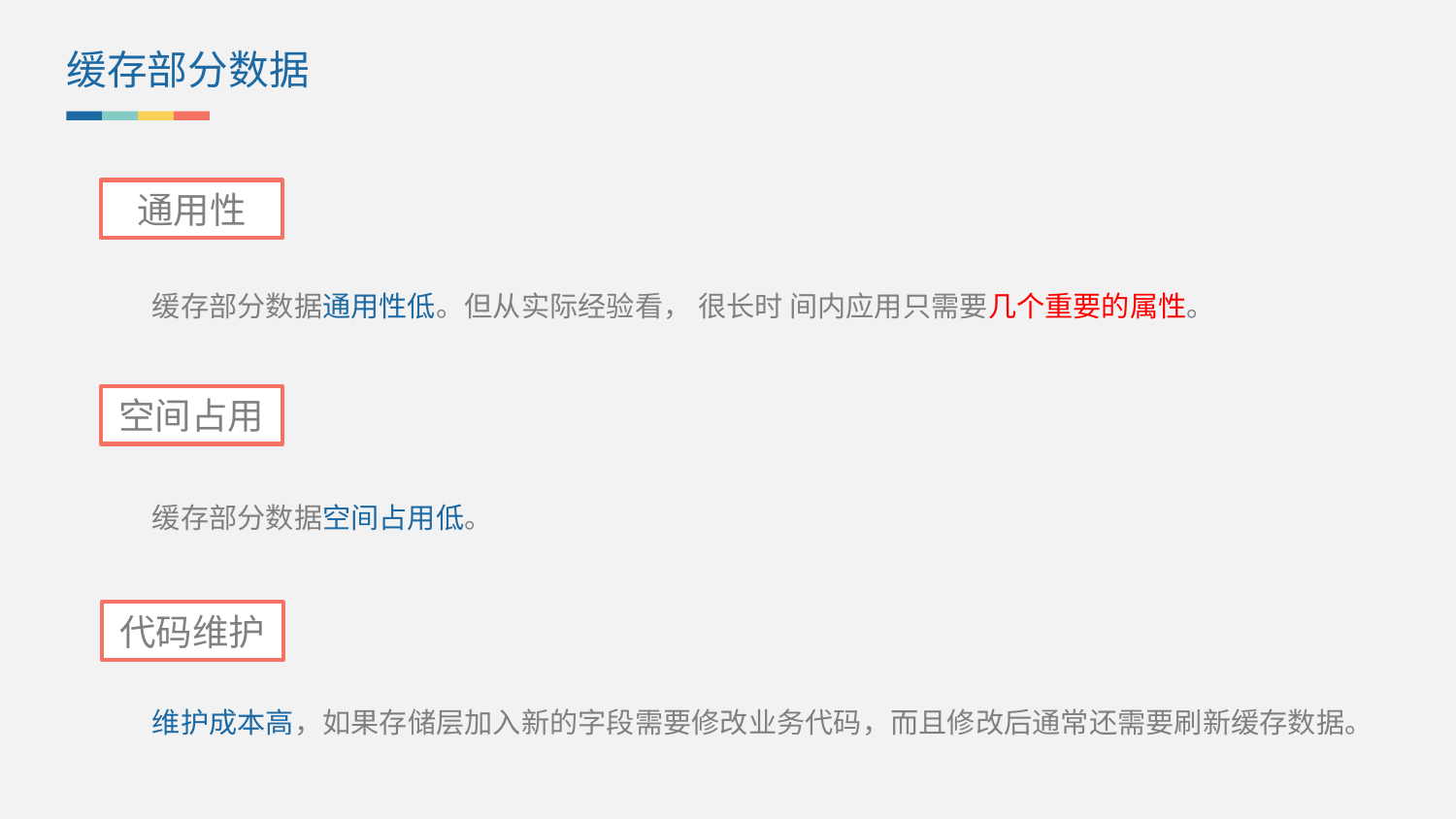

缓存部分数据

通用性
缓存部分数据通用性低。但从实际经验看， 很长时 间内应用只需要几个重要的属性。
空间占用
缓存部分数据空间占用低。
代码维护
维护成本高，如果存储层加入新的字段需要修改业务代码，而且修改后通常还需要刷新缓存数据。